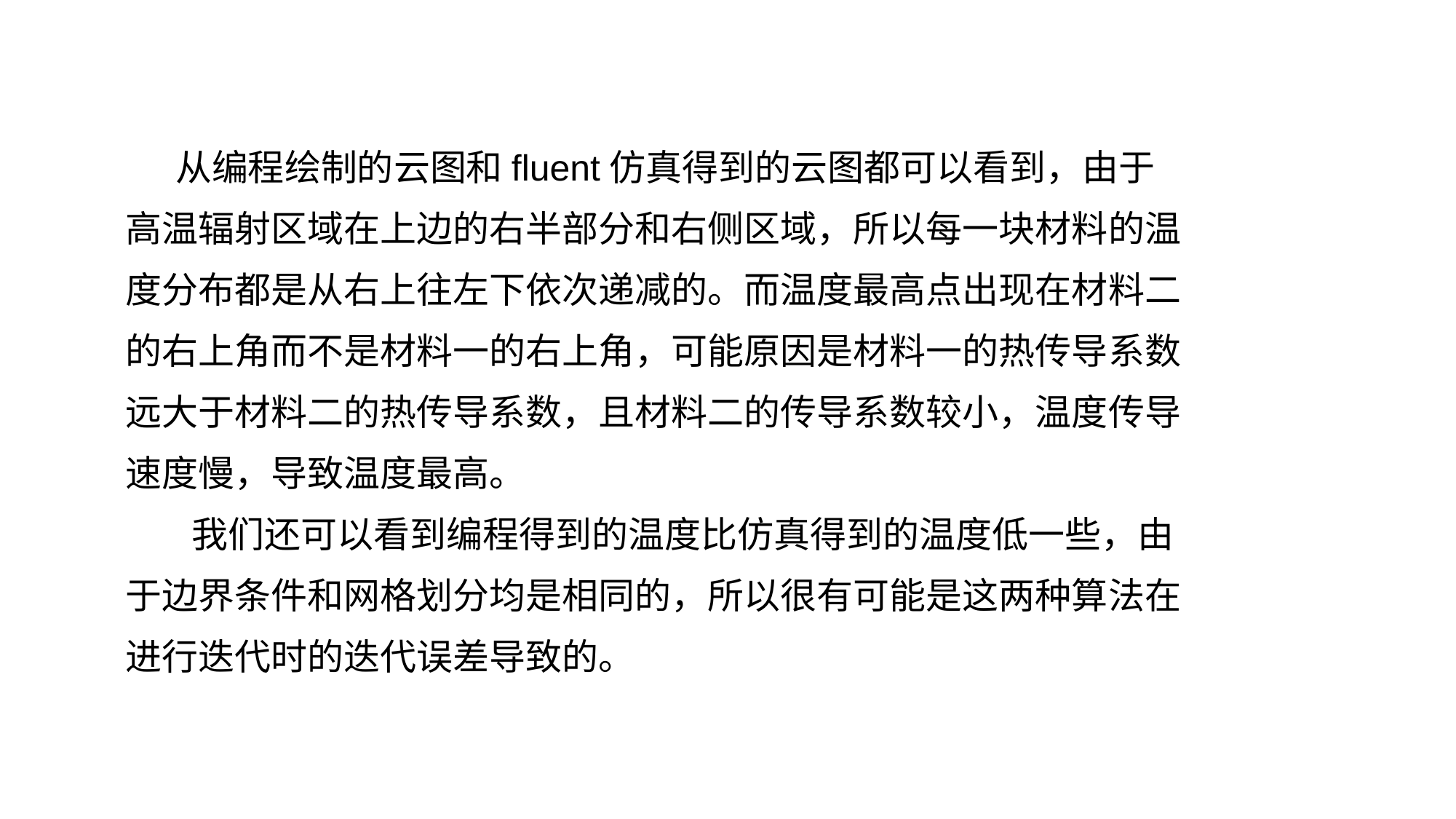

传导系数
       从编程绘制的云图和fluent仿真得到的云图都可以看到，由于高温辐射区域在上边的右半部分和右侧区域，所以每一块材料的温度分布都是从右上往左下依次递减的。而温度最高点出现在材料二的右上角而不是材料一的右上角，可能原因是材料一的热传导系数远大于材料二的热传导系数，且材料二的传导系数较小，温度传导速度慢，导致温度最高。
       我们还可以看到编程得到的温度比仿真得到的温度低一些，由于边界条件和网格划分均是相同的，所以很有可能是这两种算法在进行迭代时的迭代误差导致的。